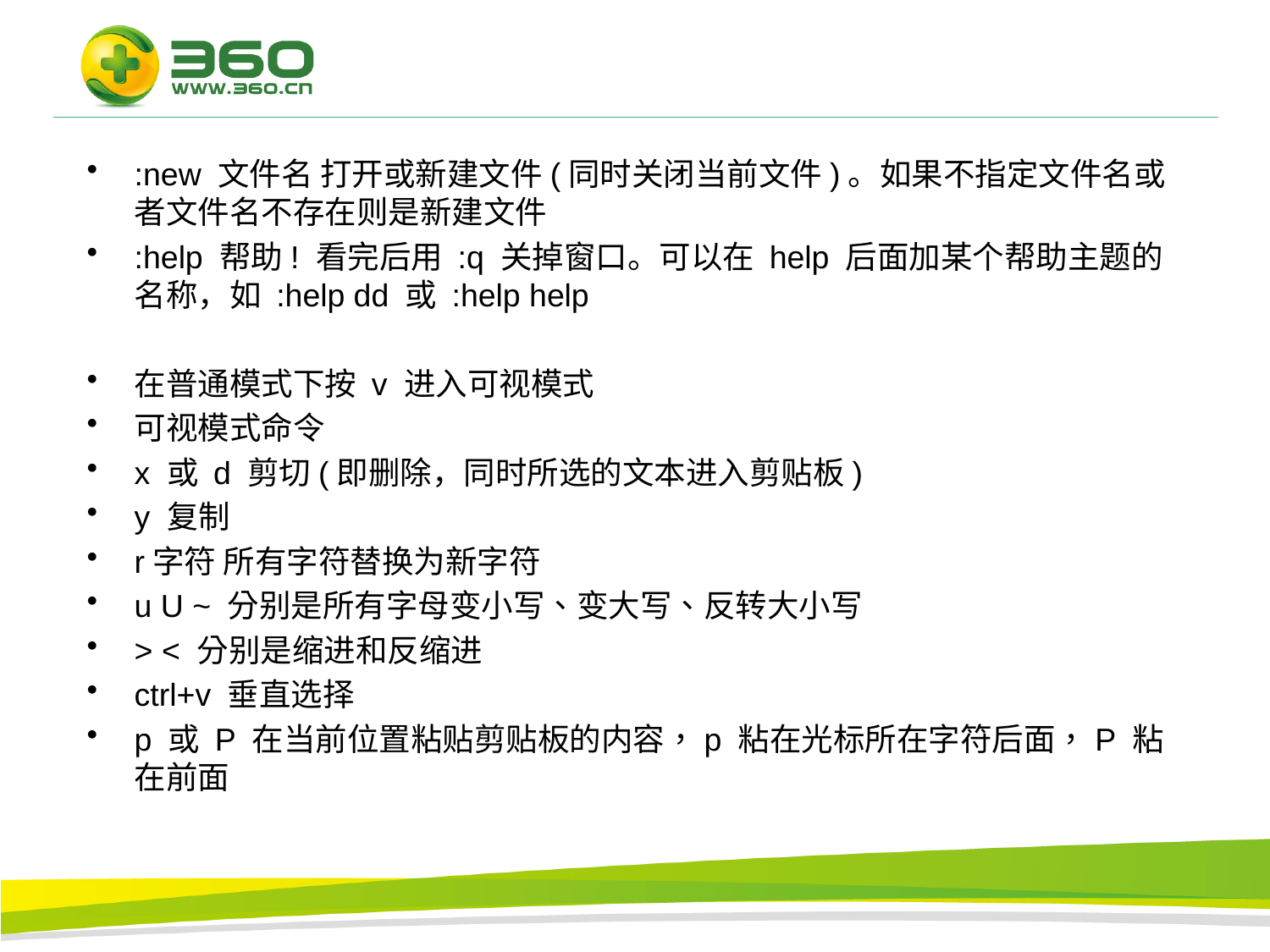

#
:new 文件名 打开或新建文件(同时关闭当前文件)。如果不指定文件名或者文件名不存在则是新建文件
:help 帮助! 看完后用 :q 关掉窗口。可以在 help 后面加某个帮助主题的名称，如 :help dd 或 :help help

在普通模式下按 v 进入可视模式
可视模式命令
x 或 d 剪切(即删除，同时所选的文本进入剪贴板)
y 复制
r字符 所有字符替换为新字符
u U ~ 分别是所有字母变小写、变大写、反转大小写
> < 分别是缩进和反缩进
ctrl+v 垂直选择
p 或 P 在当前位置粘贴剪贴板的内容，p 粘在光标所在字符后面，P 粘在前面